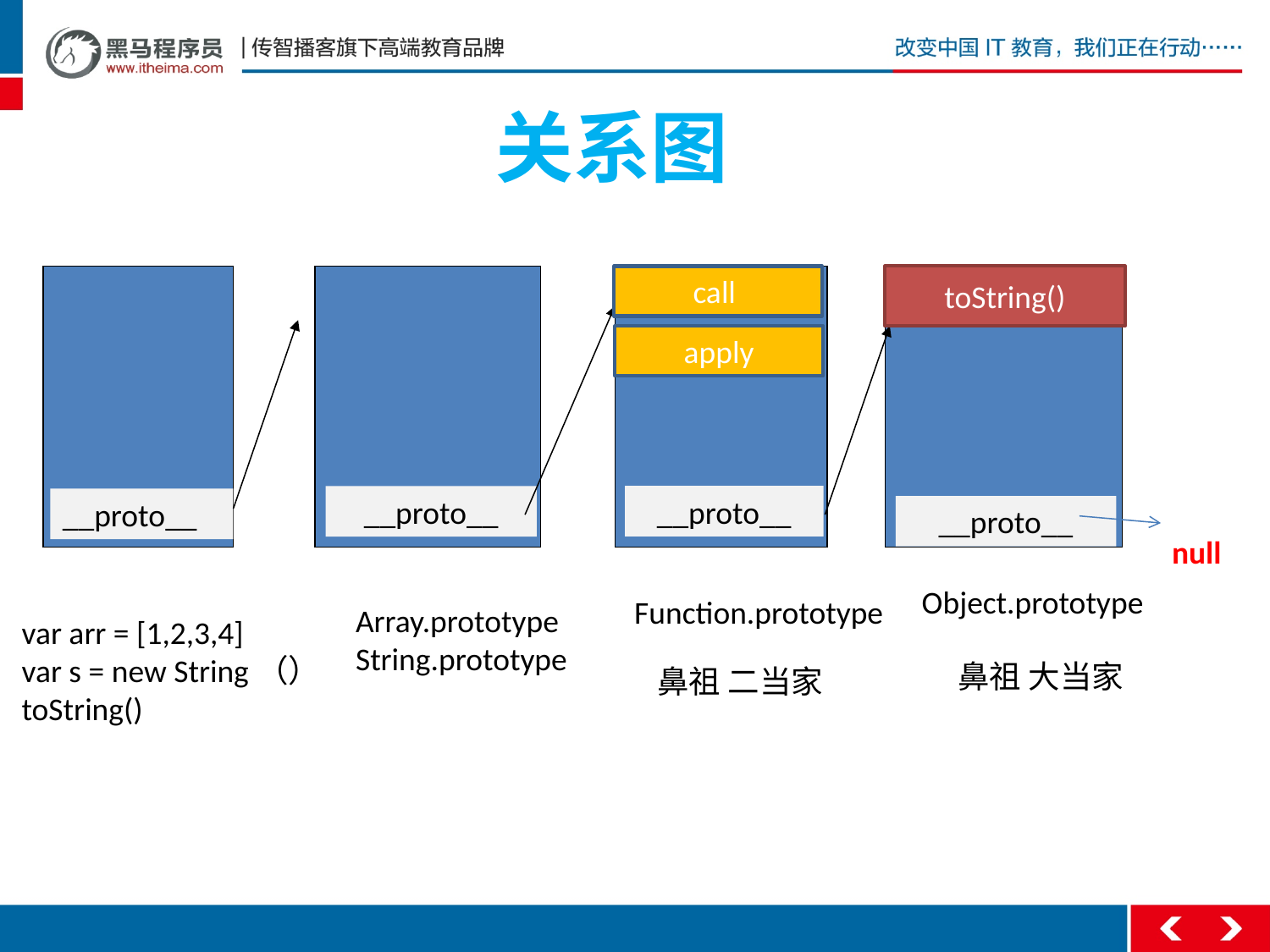

# 关系图

toString()

call
apply
__proto__
__proto__
__proto__
__proto__
null
Object.prototype
Function.prototype
Array.prototype
String.prototype
var arr = [1,2,3,4]
var s = new String（）
toString()
鼻祖 大当家
鼻祖 二当家